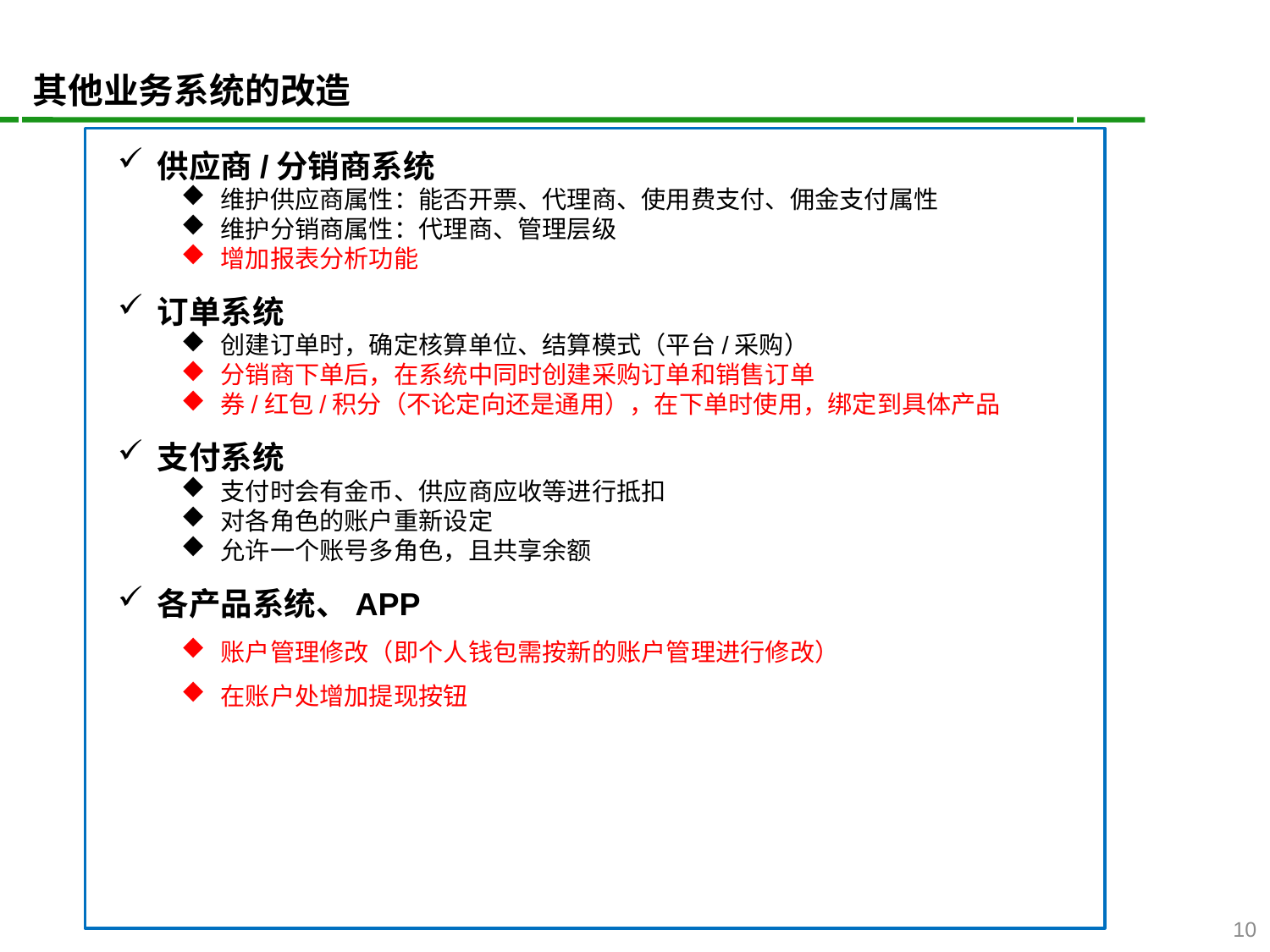

其他业务系统的改造
供应商/分销商系统
维护供应商属性：能否开票、代理商、使用费支付、佣金支付属性
维护分销商属性：代理商、管理层级
增加报表分析功能
订单系统
创建订单时，确定核算单位、结算模式（平台/采购）
分销商下单后，在系统中同时创建采购订单和销售订单
券/红包/积分（不论定向还是通用），在下单时使用，绑定到具体产品
支付系统
支付时会有金币、供应商应收等进行抵扣
对各角色的账户重新设定
允许一个账号多角色，且共享余额
各产品系统、APP
账户管理修改（即个人钱包需按新的账户管理进行修改）
在账户处增加提现按钮

10